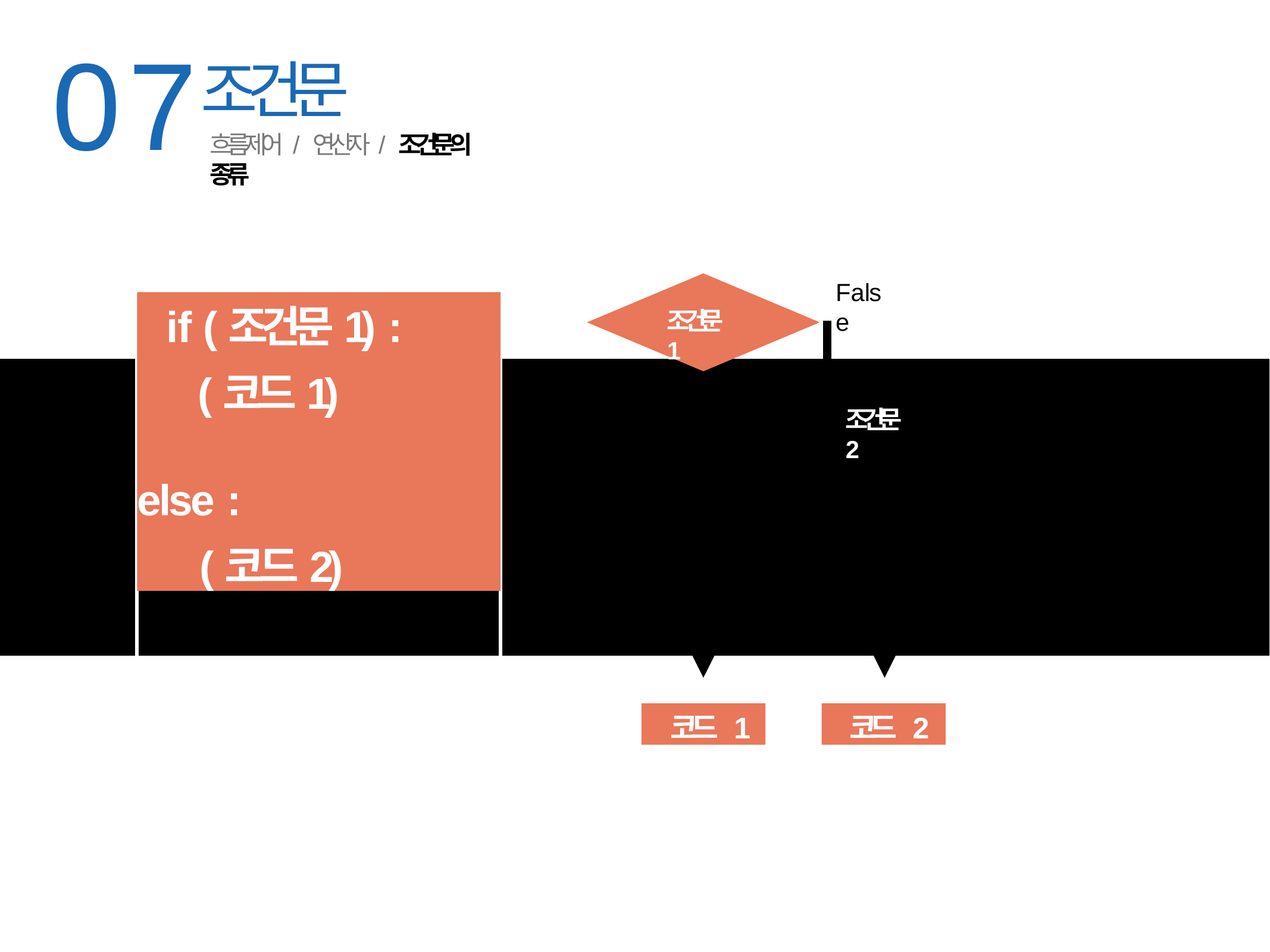

07
조건문
흐름제어  / 연산자 / 조건문의 종류

False

if (조건문1) :
(코드1)

else :
(코드2)
조건문 1

True
조건문 2
True

코드 1
코드 2